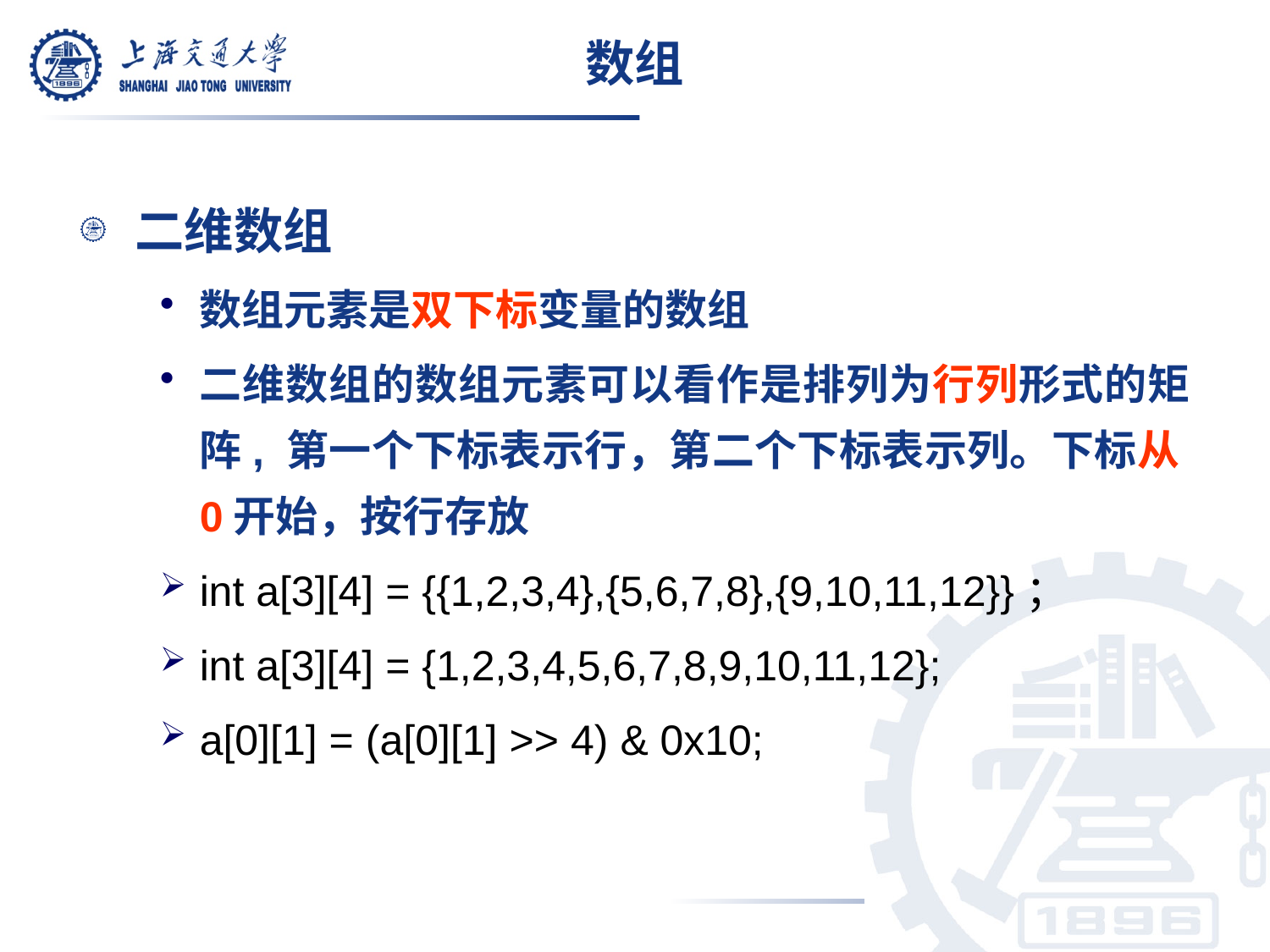

# 数组
二维数组
数组元素是双下标变量的数组
二维数组的数组元素可以看作是排列为行列形式的矩阵, 第一个下标表示行，第二个下标表示列。下标从0开始，按行存放
int a[3][4] = {{1,2,3,4},{5,6,7,8},{9,10,11,12}}；
int a[3][4] = {1,2,3,4,5,6,7,8,9,10,11,12};
a[0][1] = (a[0][1] >> 4) & 0x10;